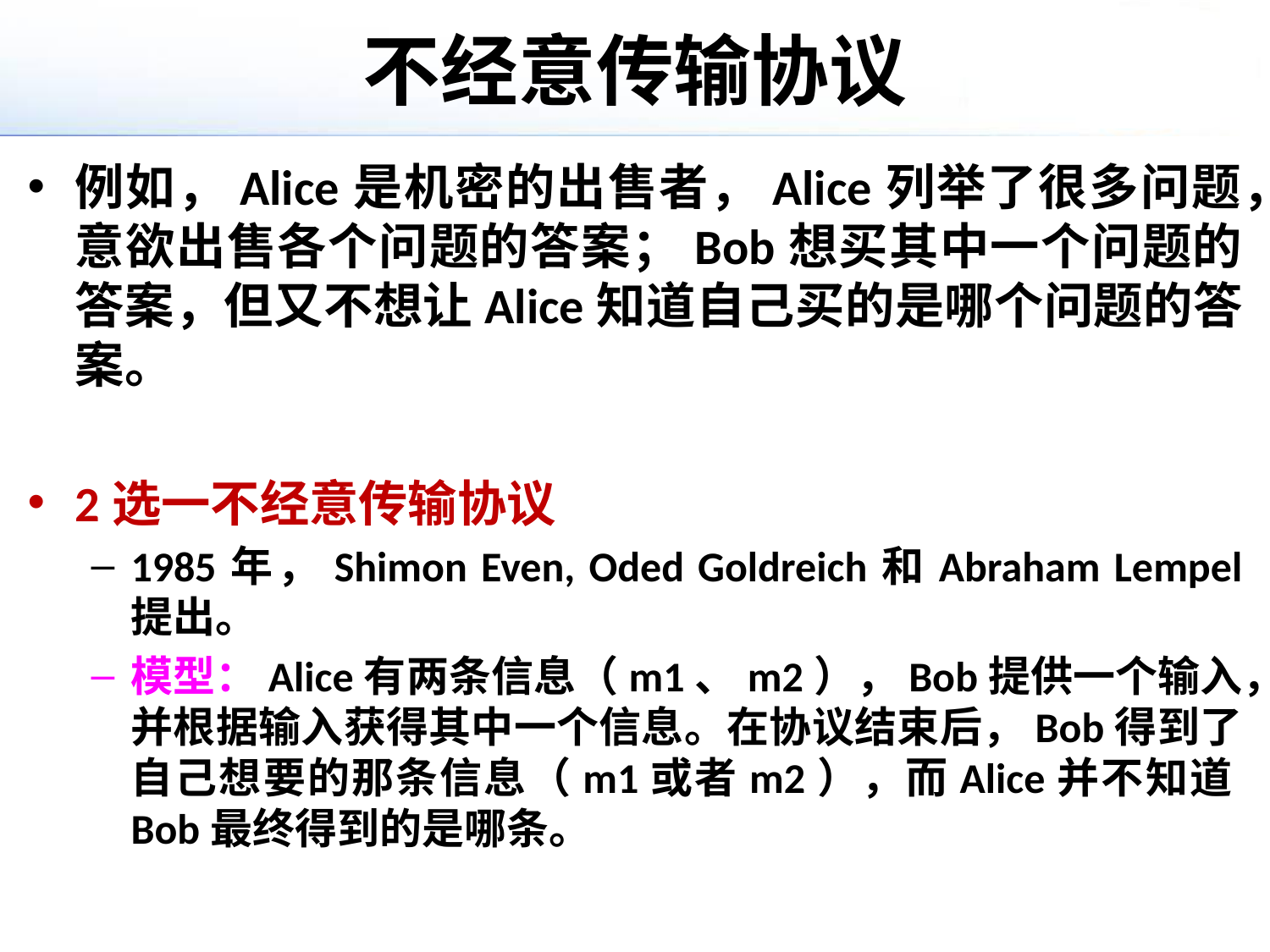

# 不经意传输协议
例如，Alice是机密的出售者，Alice列举了很多问题，意欲出售各个问题的答案；Bob想买其中一个问题的答案，但又不想让Alice知道自己买的是哪个问题的答案。

2选一不经意传输协议
1985年，Shimon Even, Oded Goldreich和Abraham Lempel 提出。
模型：Alice有两条信息（m1、m2），Bob提供一个输入，并根据输入获得其中一个信息。在协议结束后，Bob得到了自己想要的那条信息（m1或者m2），而Alice并不知道Bob最终得到的是哪条。